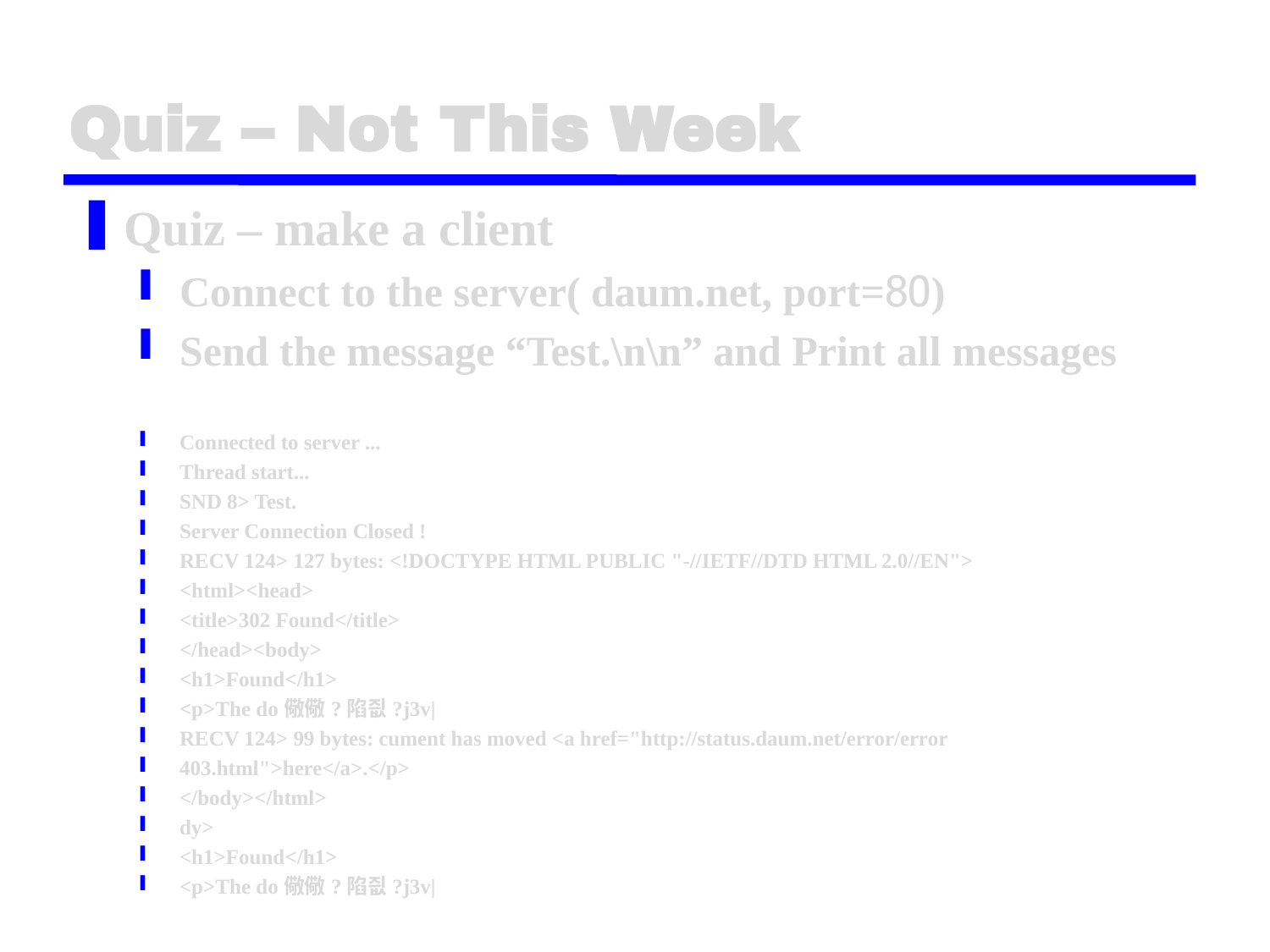

# Quiz – Not This Week
Quiz – make a client
Connect to the server( daum.net, port=80)
Send the message “Test.\n\n” and Print all messages

Connected to server ...
Thread start...
SND 8> Test.
Server Connection Closed !
RECV 124> 127 bytes: <!DOCTYPE HTML PUBLIC "-//IETF//DTD HTML 2.0//EN">
<html><head>
<title>302 Found</title>
</head><body>
<h1>Found</h1>
<p>The do儆儆?陷즶?j3v|
RECV 124> 99 bytes: cument has moved <a href="http://status.daum.net/error/error
403.html">here</a>.</p>
</body></html>
dy>
<h1>Found</h1>
<p>The do儆儆?陷즶?j3v|